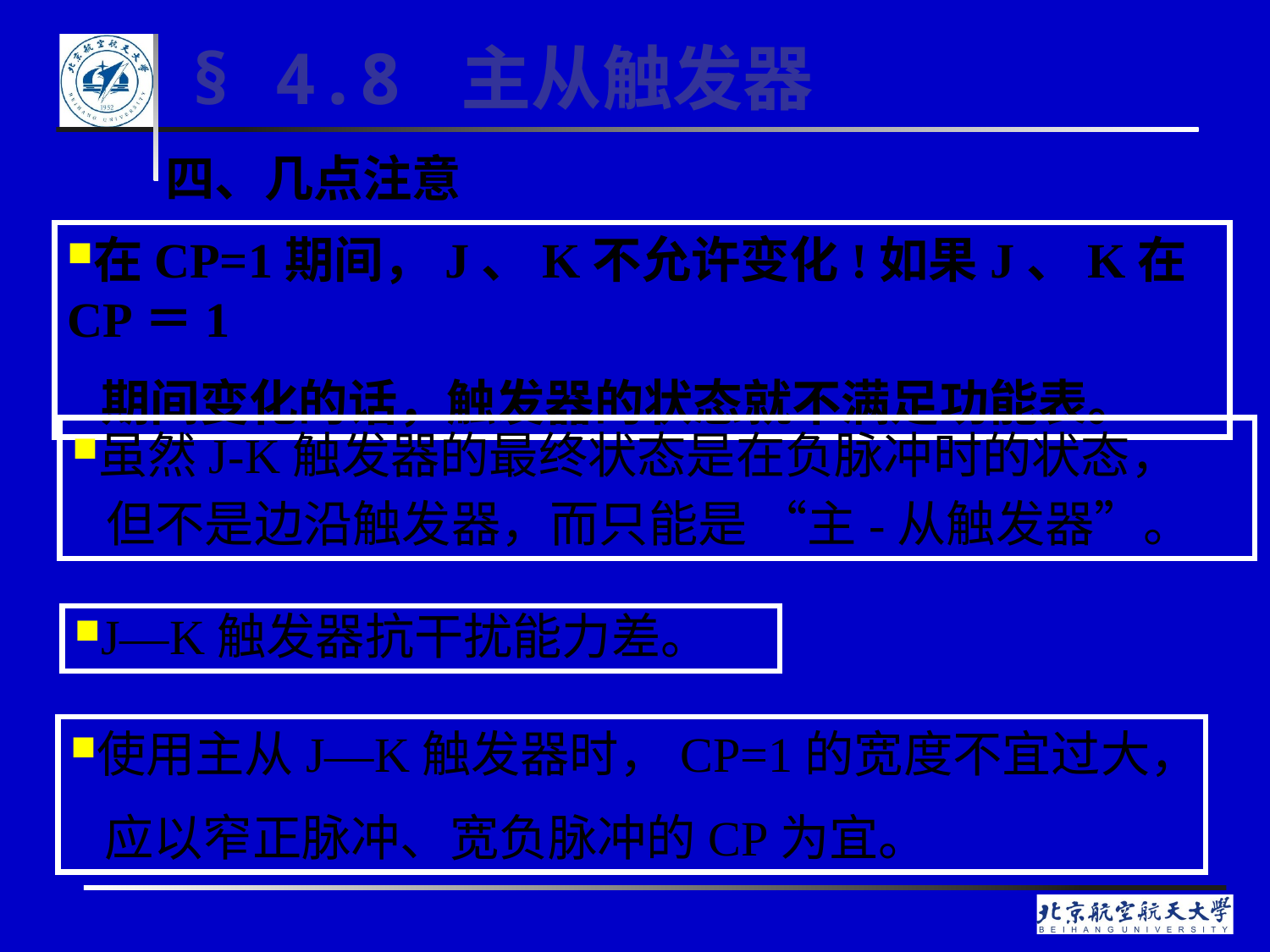

§ 4.8 主从触发器
# 四、几点注意
在CP=1期间，J、K不允许变化!如果J、K在CP＝1
  期间变化的话，触发器的状态就不满足功能表。
虽然J-K触发器的最终状态是在负脉冲时的状态，
  但不是边沿触发器，而只能是 “主-从触发器”。
J—K触发器抗干扰能力差。
使用主从J—K触发器时，CP=1的宽度不宜过大，
  应以窄正脉冲、宽负脉冲的CP为宜。
26